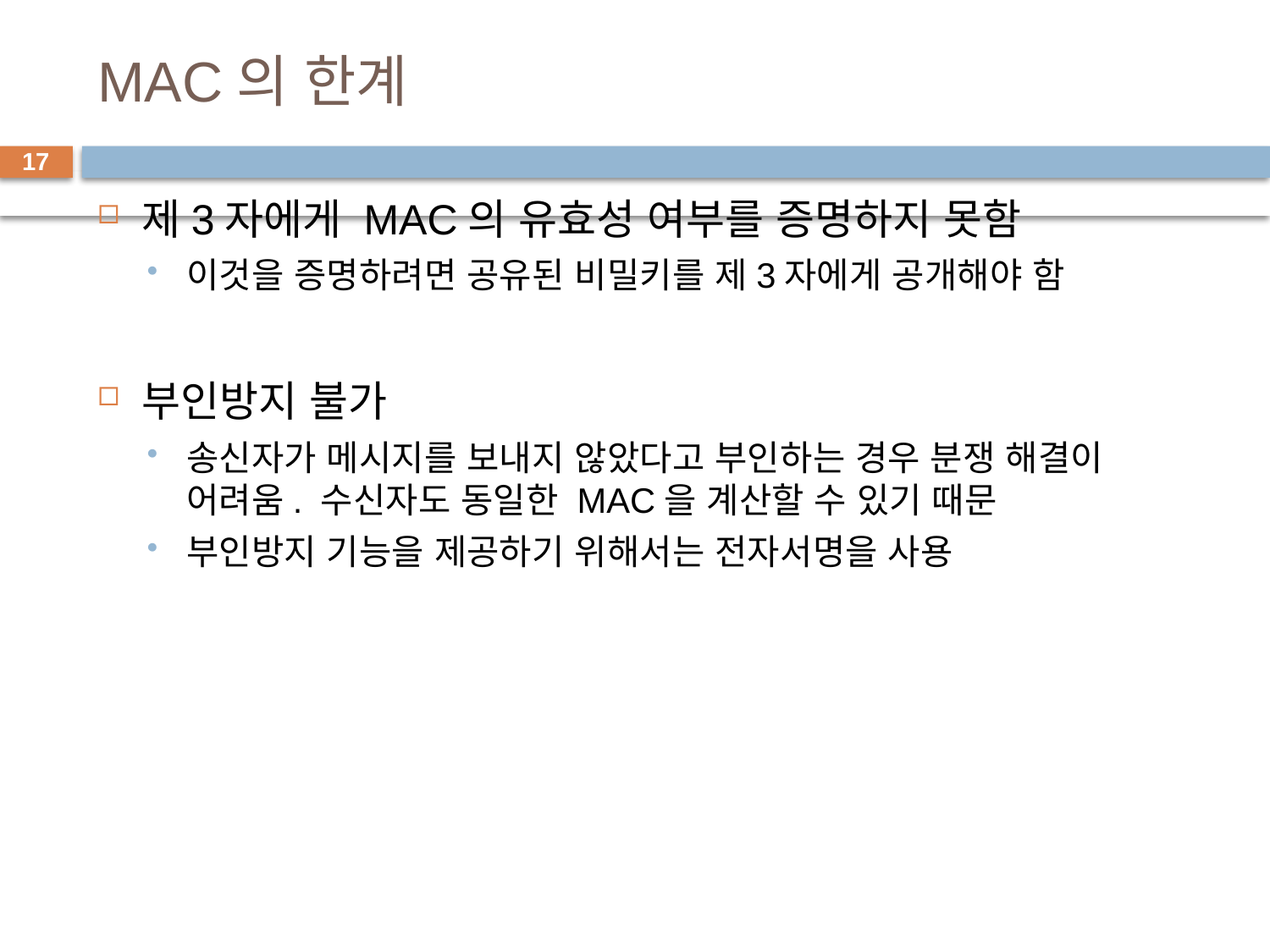

# MAC의 한계
17
제3자에게 MAC의 유효성 여부를 증명하지 못함
이것을 증명하려면 공유된 비밀키를 제3자에게 공개해야 함

부인방지 불가
송신자가 메시지를 보내지 않았다고 부인하는 경우 분쟁 해결이 어려움. 수신자도 동일한 MAC을 계산할 수 있기 때문
부인방지 기능을 제공하기 위해서는 전자서명을 사용